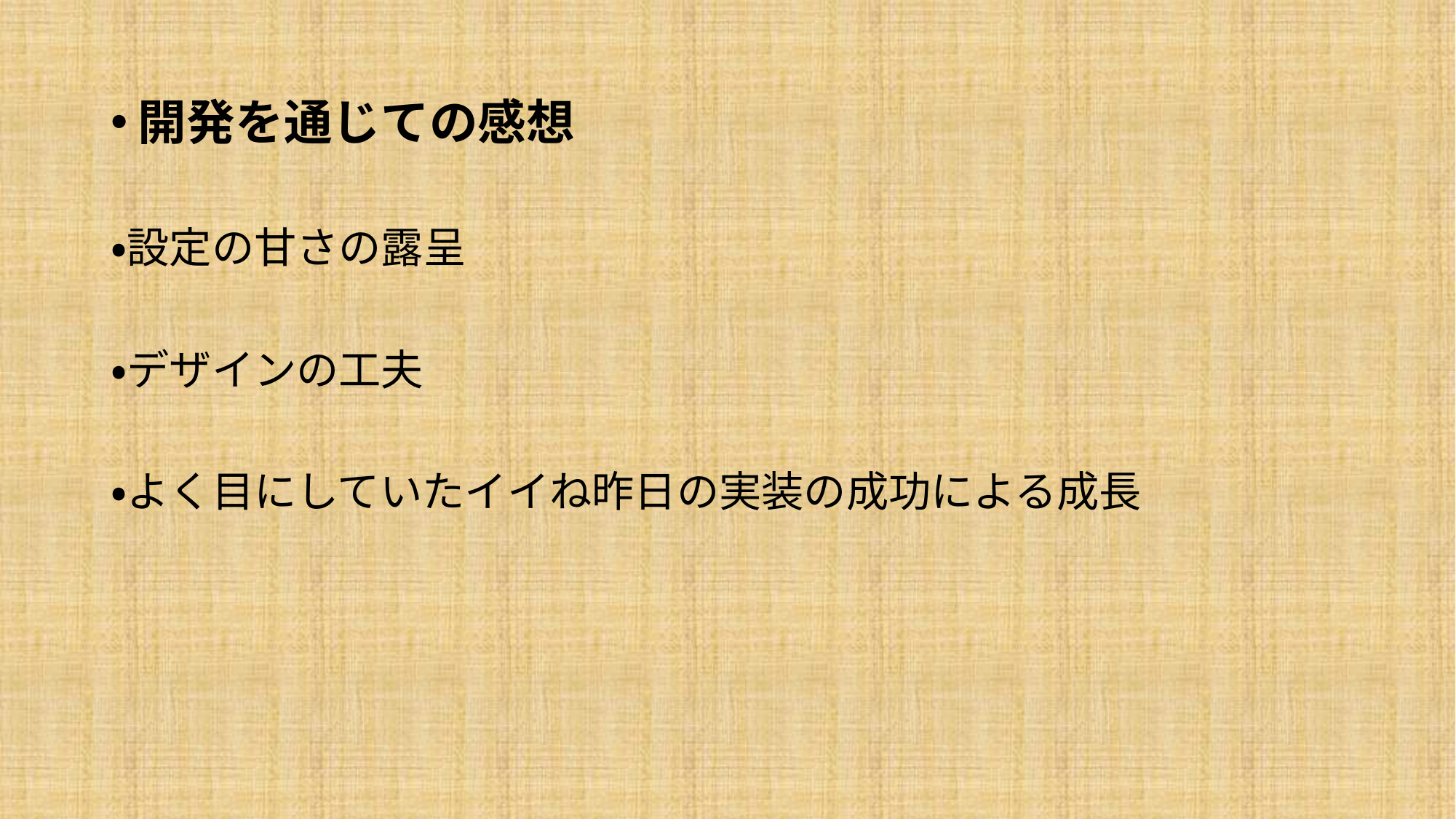

開発を通じての感想

・設定の甘さの露呈

・デザインの工夫

・よく目にしていたイイね昨日の実装の成功による成長